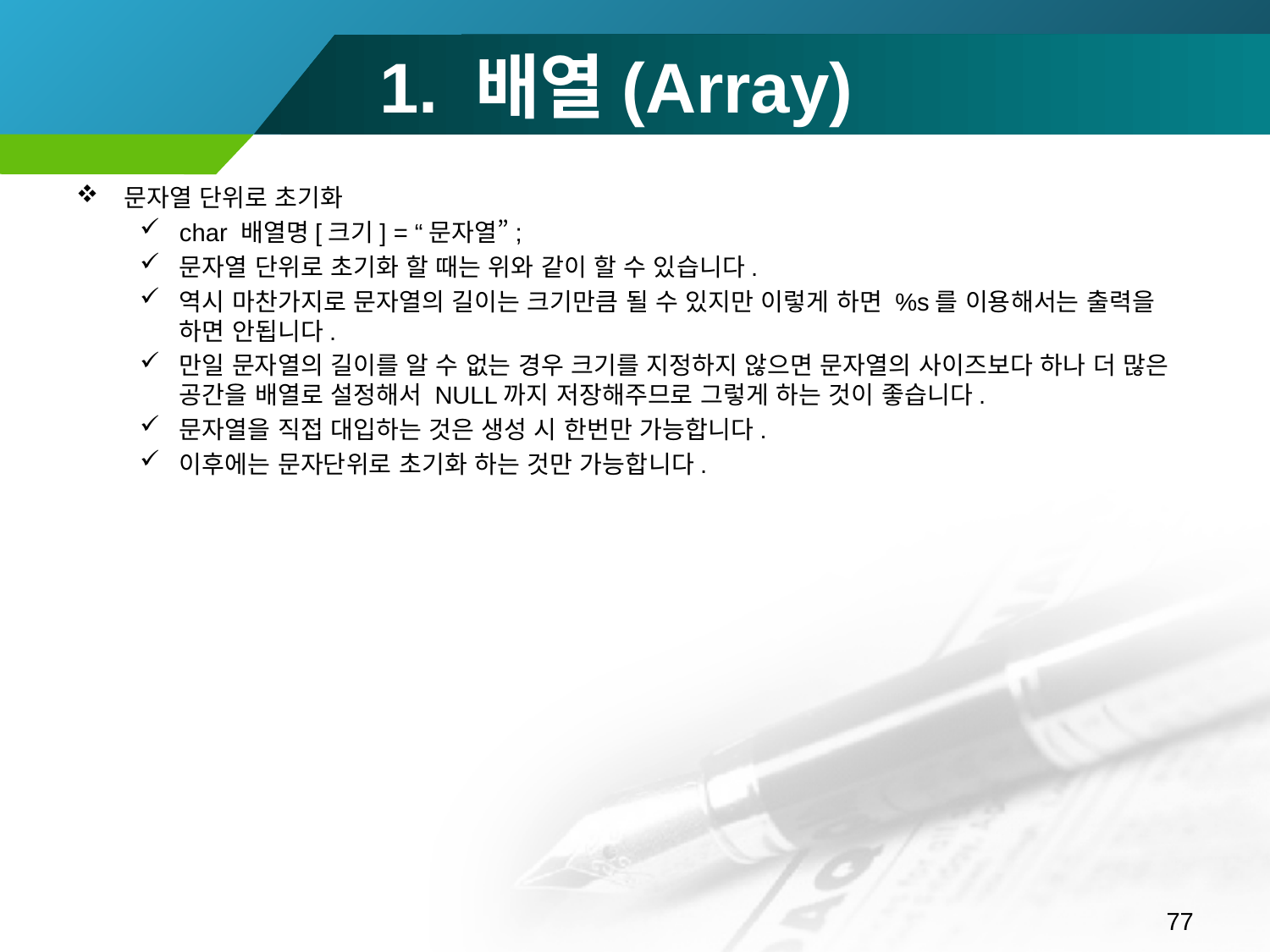

# 1. 배열(Array)
문자열 단위로 초기화
char 배열명[크기] = “문자열”;
문자열 단위로 초기화 할 때는 위와 같이 할 수 있습니다.
역시 마찬가지로 문자열의 길이는 크기만큼 될 수 있지만 이렇게 하면 %s를 이용해서는 출력을 하면 안됩니다.
만일 문자열의 길이를 알 수 없는 경우 크기를 지정하지 않으면 문자열의 사이즈보다 하나 더 많은 공간을 배열로 설정해서 NULL까지 저장해주므로 그렇게 하는 것이 좋습니다.
문자열을 직접 대입하는 것은 생성 시 한번만 가능합니다.
이후에는 문자단위로 초기화 하는 것만 가능합니다.
77